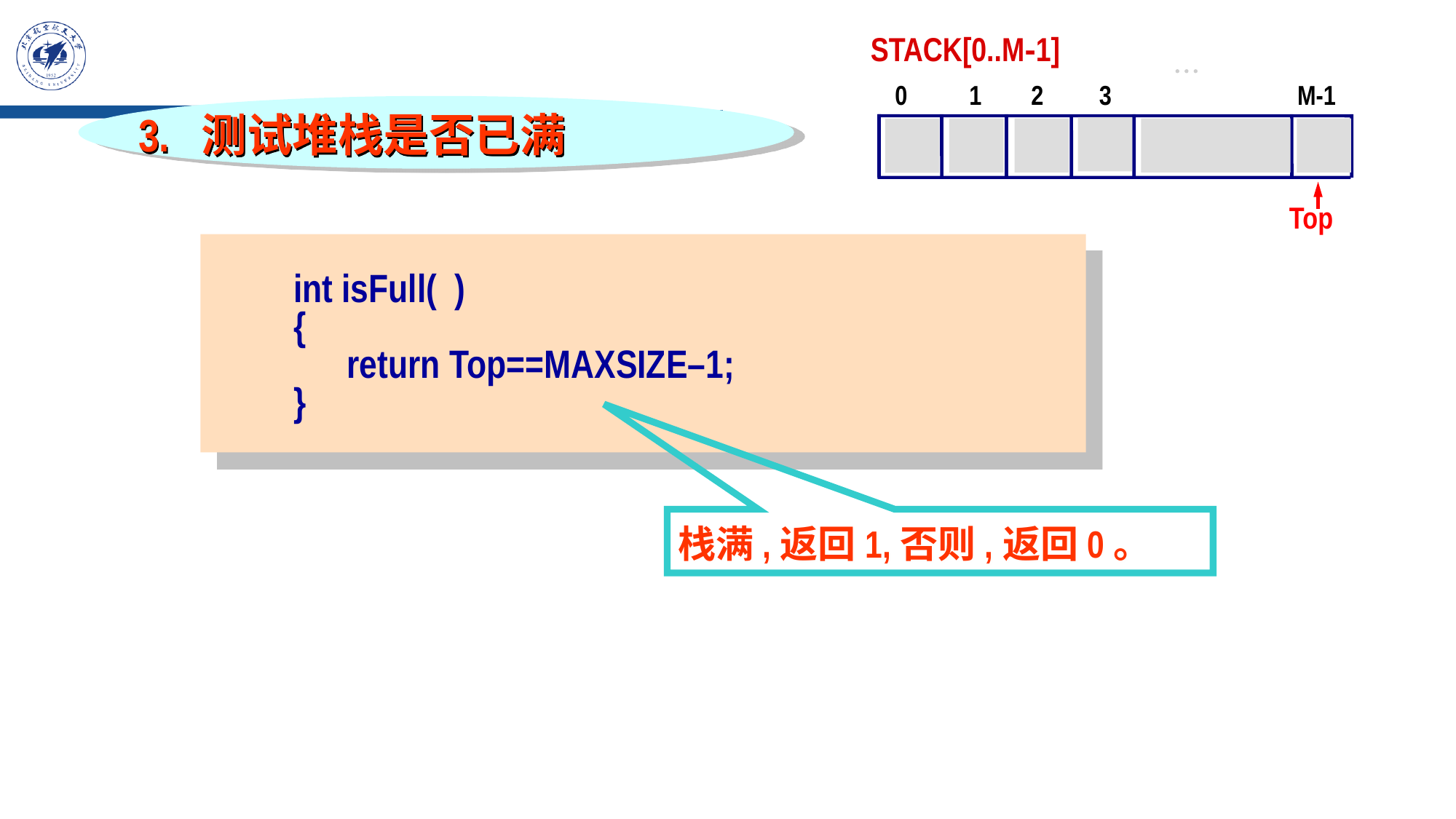

STACK[0..M-1]
…
0          1        2         3                              M-1
…

3.  测试堆栈是否已满

Top

int isFull(  )
{
      return Top==MAXSIZE–1;
}

栈满,返回1,否则,返回0。